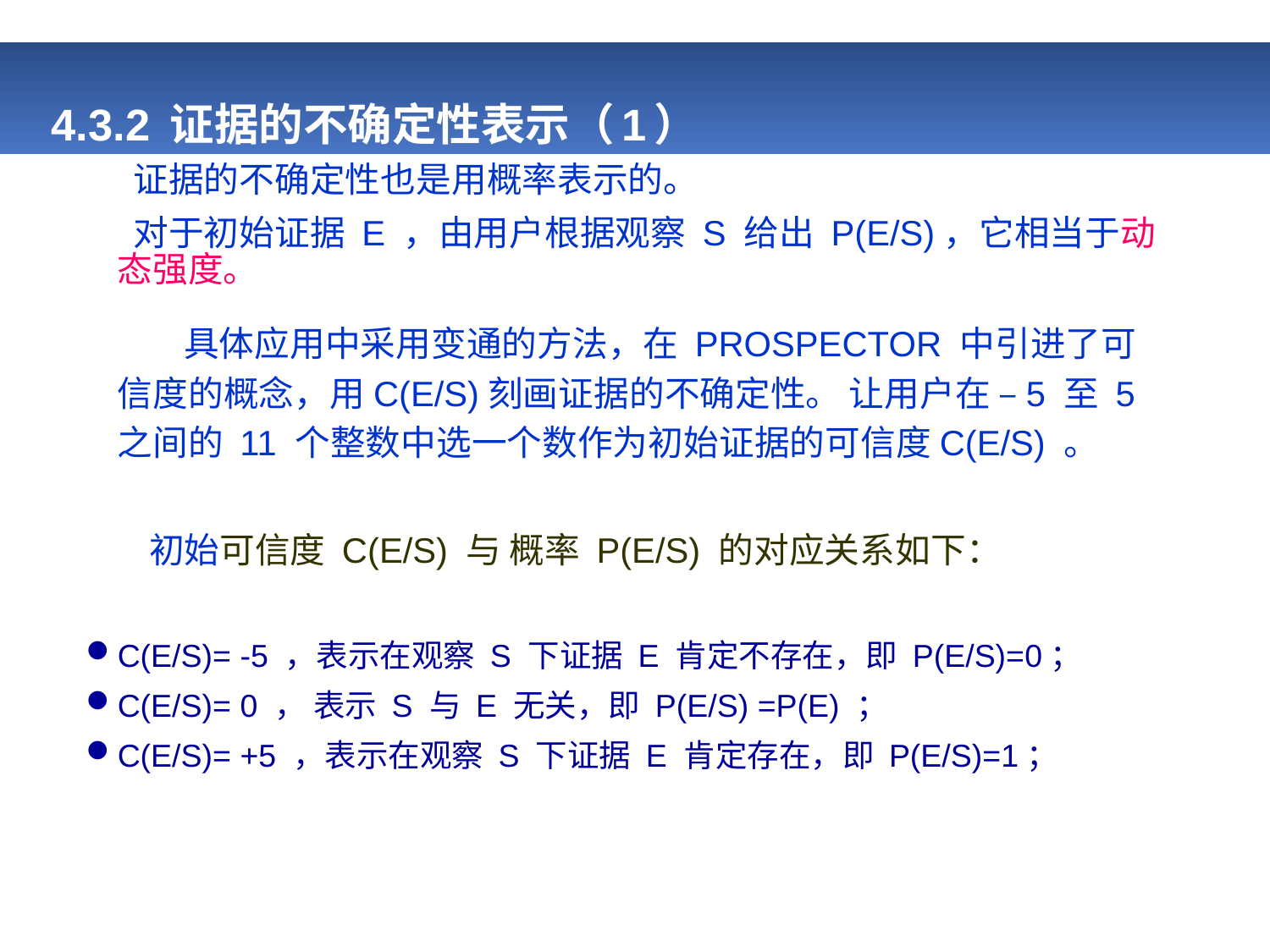

# 4.3.2 证据的不确定性表示（1）
     证据的不确定性也是用概率表示的。
     对于初始证据 E ，由用户根据观察 S 给出 P(E/S)，它相当于动态强度。
           具体应用中采用变通的方法，在 PROSPECTOR 中引进了可信度的概念，用C(E/S)刻画证据的不确定性。 让用户在 –5 至 5 之间的 11 个整数中选一个数作为初始证据的可信度C(E/S) 。

       初始可信度 C(E/S) 与 概率 P(E/S) 的对应关系如下：

C(E/S)= -5 ，表示在观察 S 下证据 E 肯定不存在，即 P(E/S)=0；
C(E/S)= 0 ， 表示 S 与 E 无关，即 P(E/S) =P(E) ；
C(E/S)= +5 ，表示在观察 S 下证据 E 肯定存在，即 P(E/S)=1；